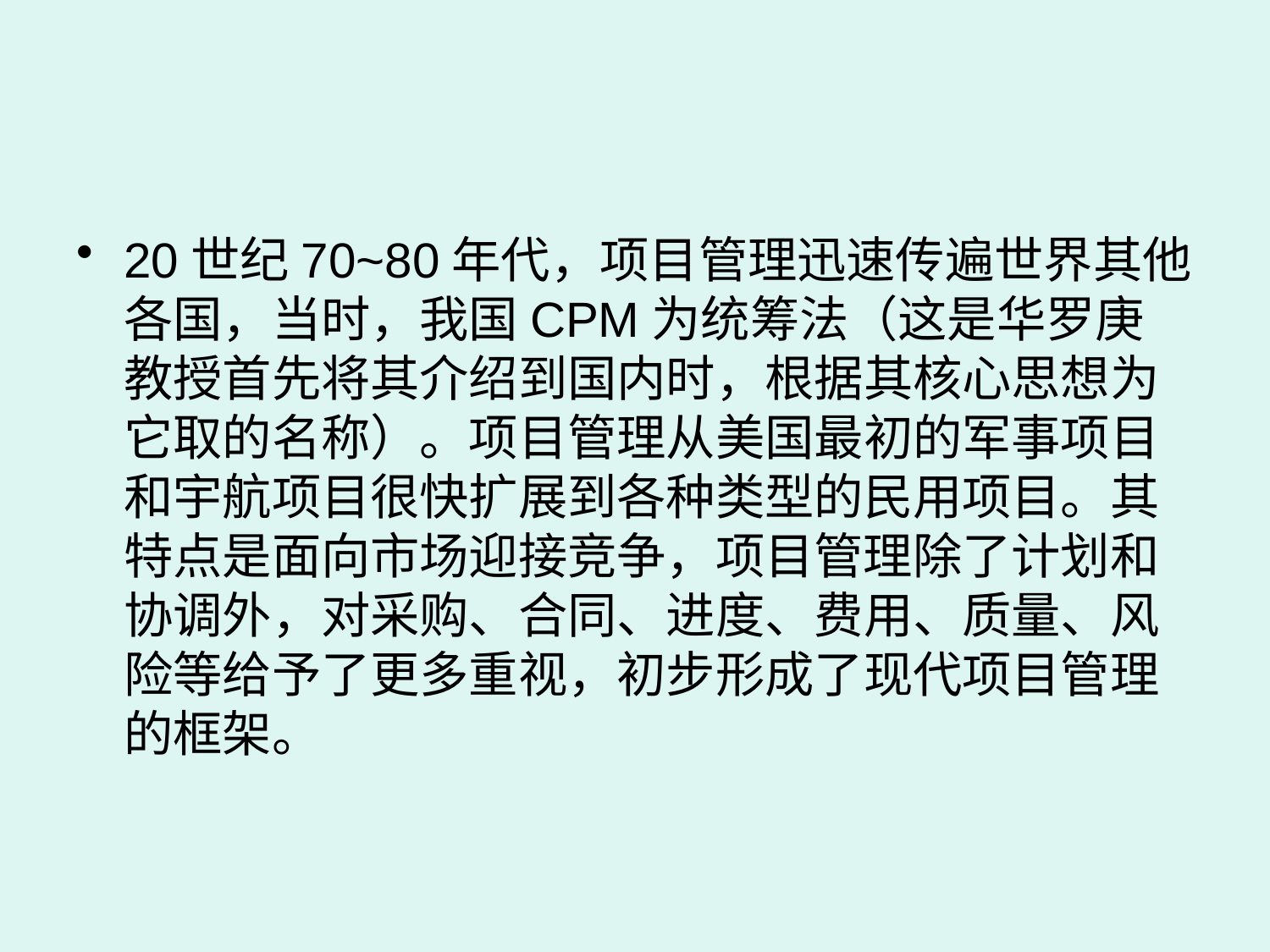

#
20世纪70~80年代，项目管理迅速传遍世界其他各国，当时，我国CPM为统筹法（这是华罗庚教授首先将其介绍到国内时，根据其核心思想为它取的名称）。项目管理从美国最初的军事项目和宇航项目很快扩展到各种类型的民用项目。其特点是面向市场迎接竞争，项目管理除了计划和协调外，对采购、合同、进度、费用、质量、风险等给予了更多重视，初步形成了现代项目管理的框架。

28